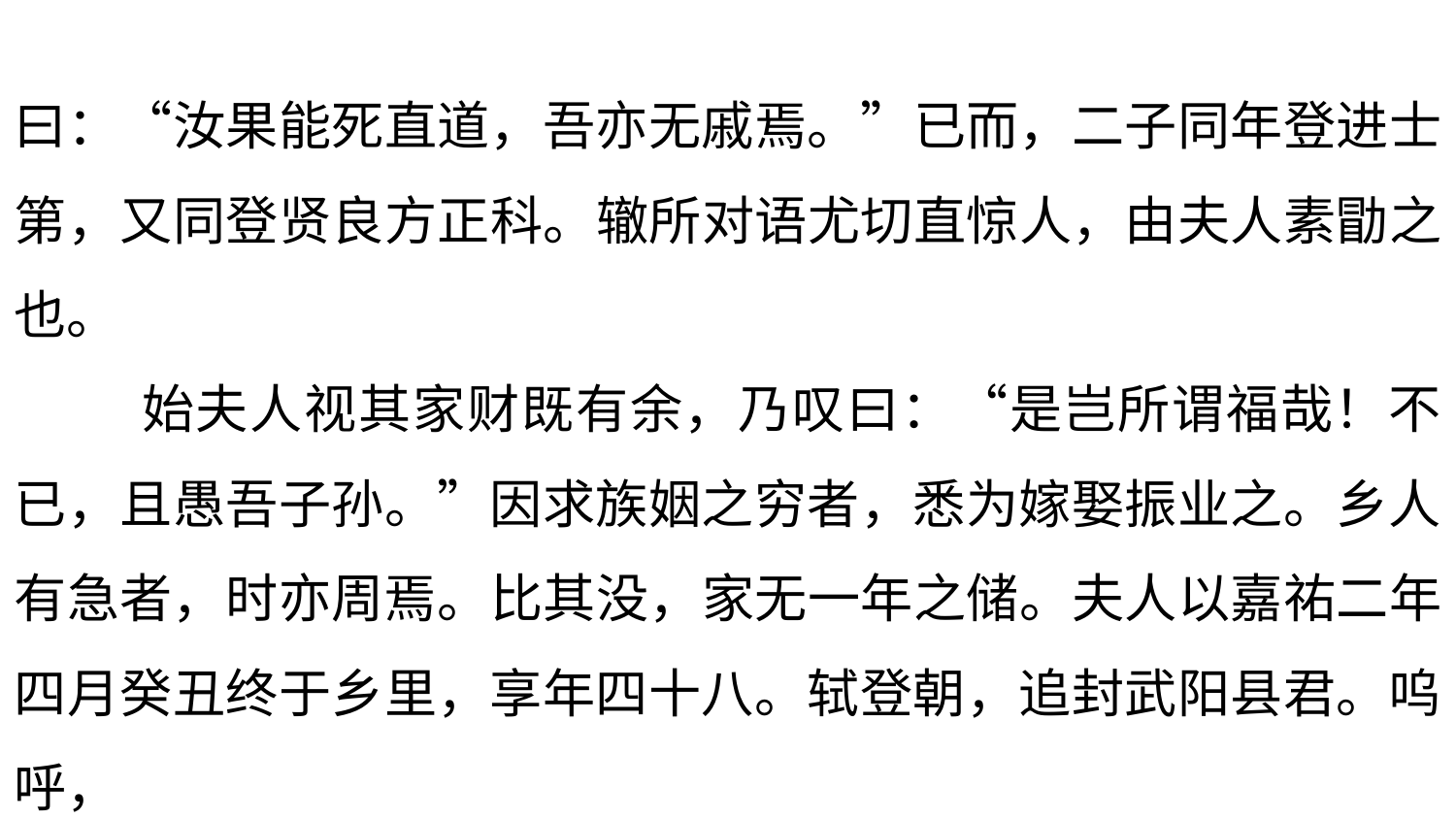

曰：“汝果能死直道，吾亦无戚焉。”已而，二子同年登进士第，又同登贤良方正科。辙所对语尤切直惊人，由夫人素勖之也。
   始夫人视其家财既有余，乃叹曰：“是岂所谓福哉！不已，且愚吾子孙。”因求族姻之穷者，悉为嫁娶振业之。乡人有急者，时亦周焉。比其没，家无一年之储。夫人以嘉祐二年四月癸丑终于乡里，享年四十八。轼登朝，追封武阳县君。呜呼，